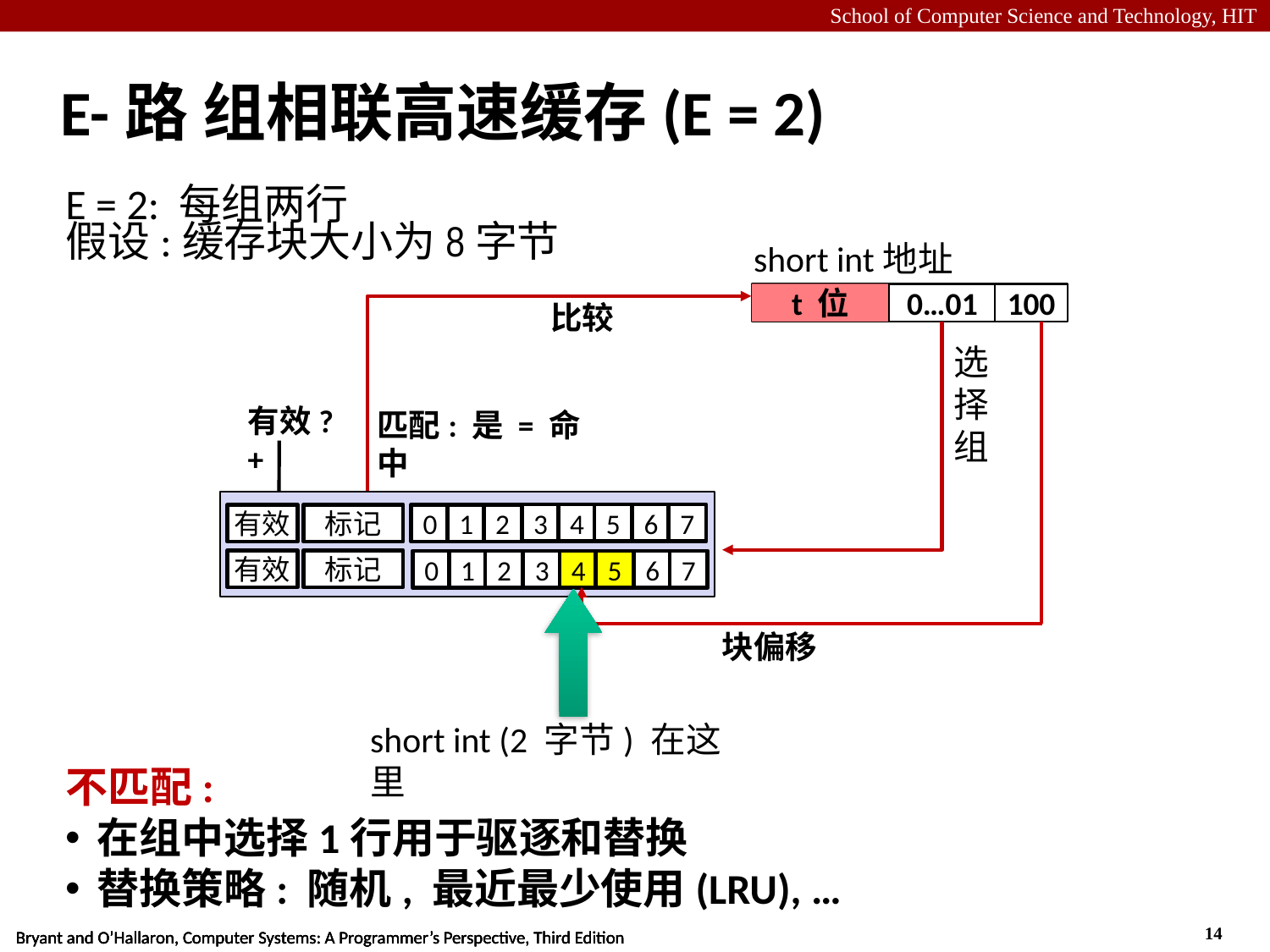

# E-路 组相联高速缓存(E = 2)
E = 2: 每组两行
假设:缓存块大小为8字节
short int地址

t 位
0…01
100

比较

选择组
有效? +
匹配: 是 = 命中

3
4
5
6
7
0
1
2
有效
标记
有效
标记
3
4
5
6
7
0
1
2

块偏移
short int (2 字节) 在这里
不匹配:
在组中选择1行用于驱逐和替换
替换策略: 随机, 最近最少使用(LRU), …